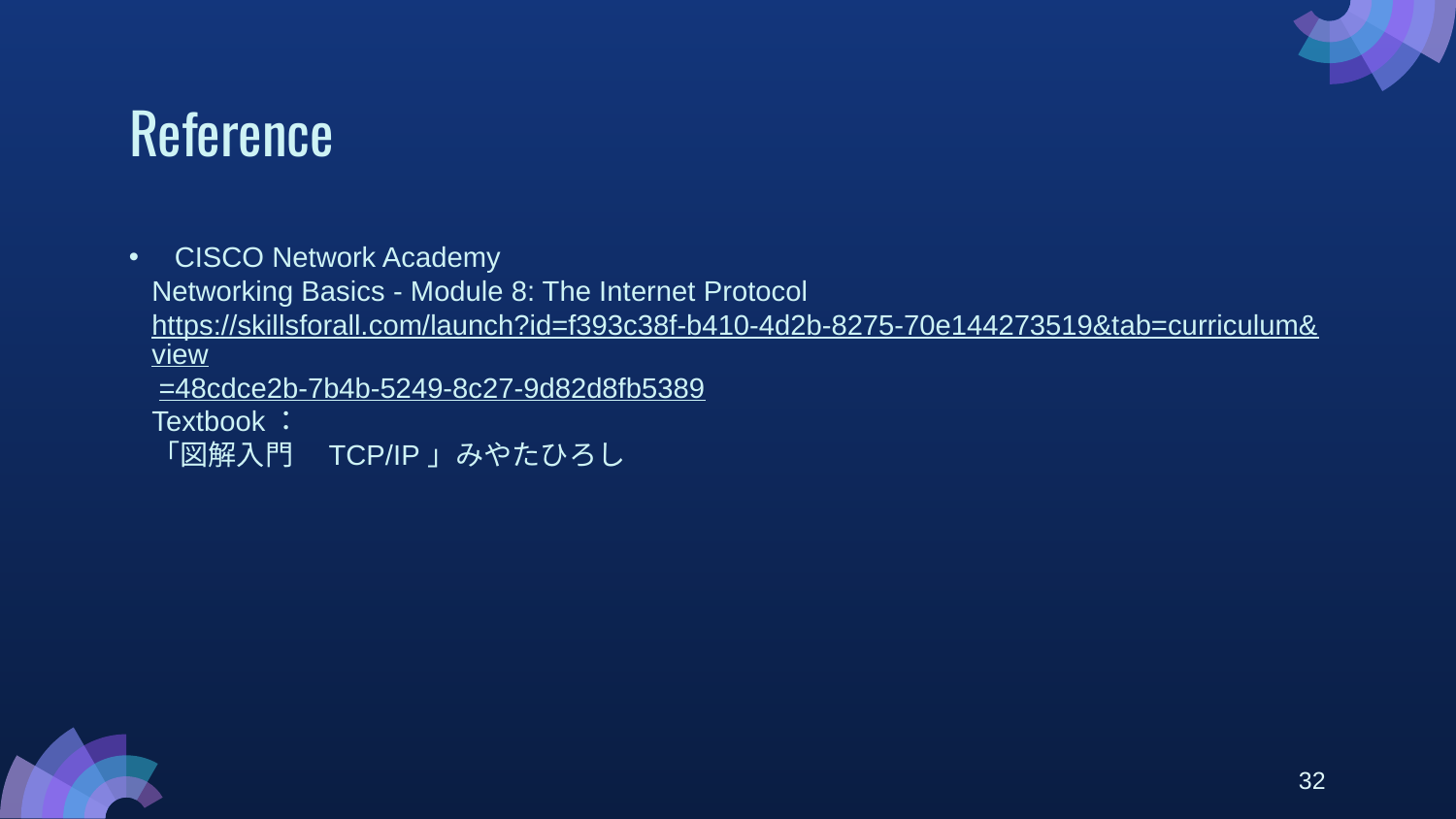

# Reference
CISCO Network Academy
Networking Basics - Module 8: The Internet Protocol
https://skillsforall.com/launch?id=f393c38f-b410-4d2b-8275-70e144273519&tab=curriculum&view=48cdce2b-7b4b-5249-8c27-9d82d8fb5389
Textbook：
「図解入門　TCP/IP」みやたひろし

32